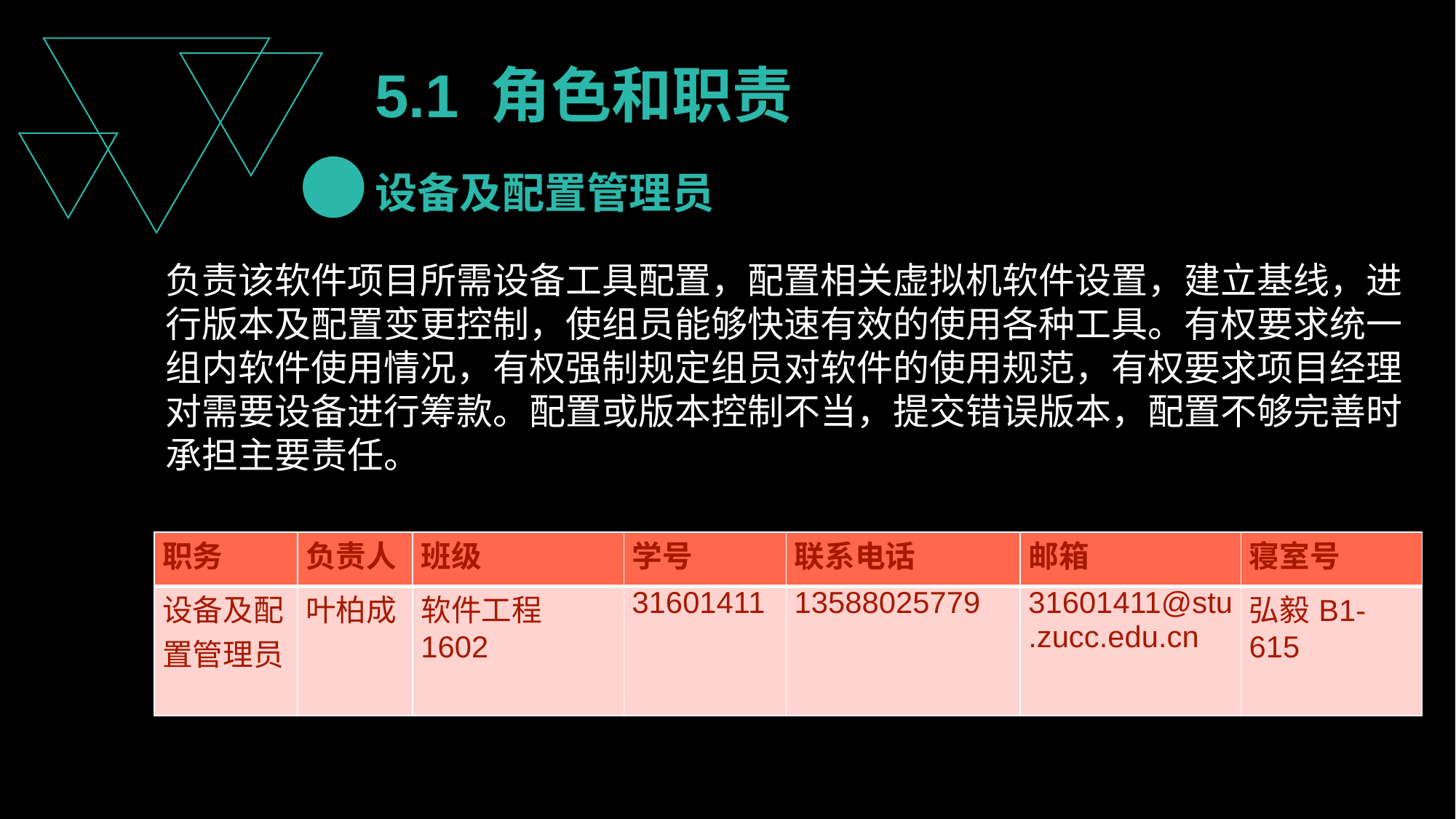

5.1 角色和职责

设备及配置管理员
负责该软件项目所需设备工具配置，配置相关虚拟机软件设置，建立基线，进行版本及配置变更控制，使组员能够快速有效的使用各种工具。有权要求统一组内软件使用情况，有权强制规定组员对软件的使用规范，有权要求项目经理对需要设备进行筹款。配置或版本控制不当，提交错误版本，配置不够完善时承担主要责任。
| 职务 | 负责人 | 班级 | 学号 | 联系电话 | 邮箱 | 寝室号 |
| --- | --- | --- | --- | --- | --- | --- |
| 设备及配置管理员 | 叶柏成 | 软件工程1602 | 31601411 | 13588025779 | 31601411@stu.zucc.edu.cn | 弘毅B1-615 |
2014